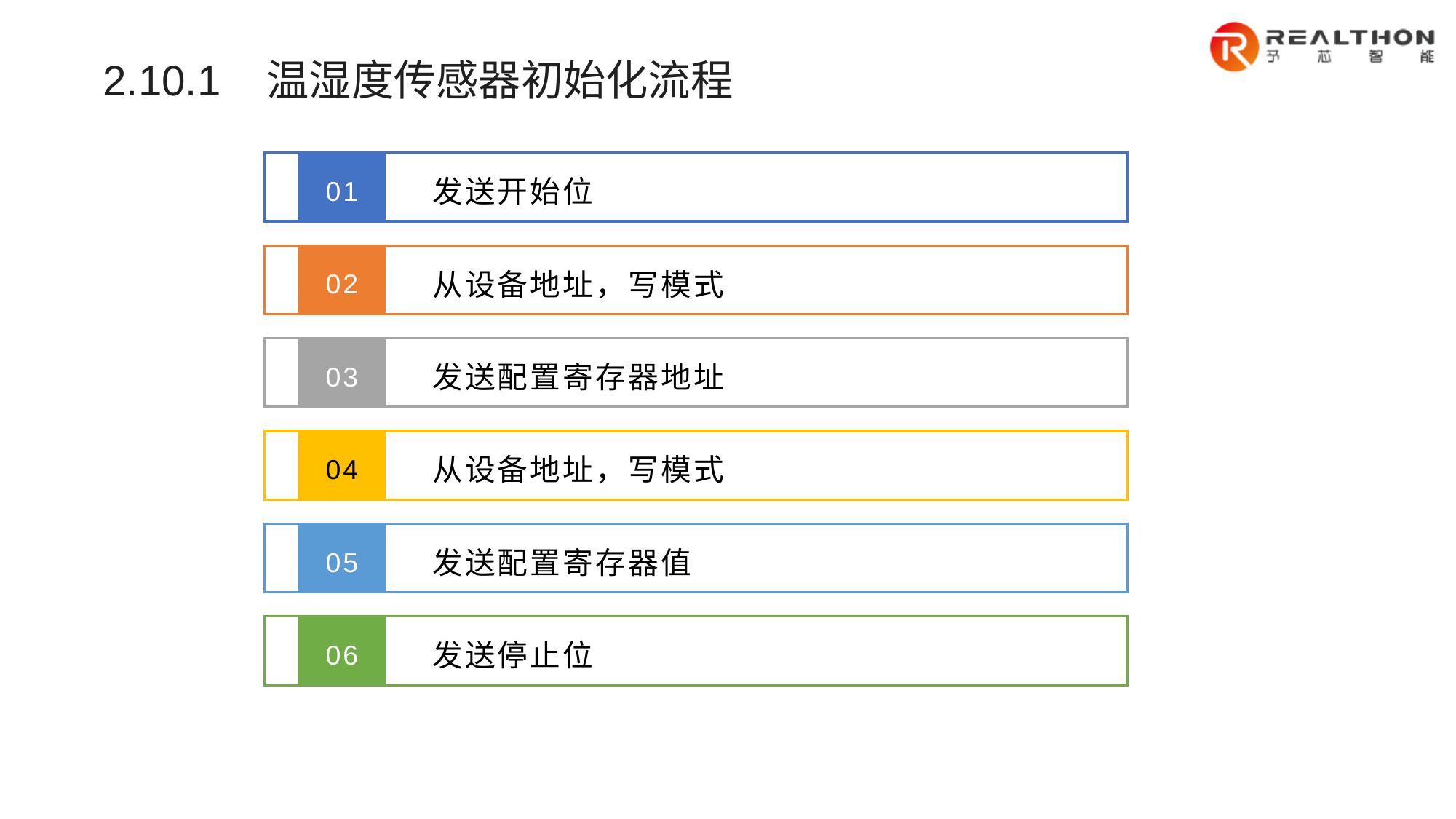

2.10.1   温湿度传感器初始化流程
发送开始位

01
从设备地址，写模式

02
发送配置寄存器地址

03
从设备地址，写模式

04
发送配置寄存器值

05
发送停止位

06